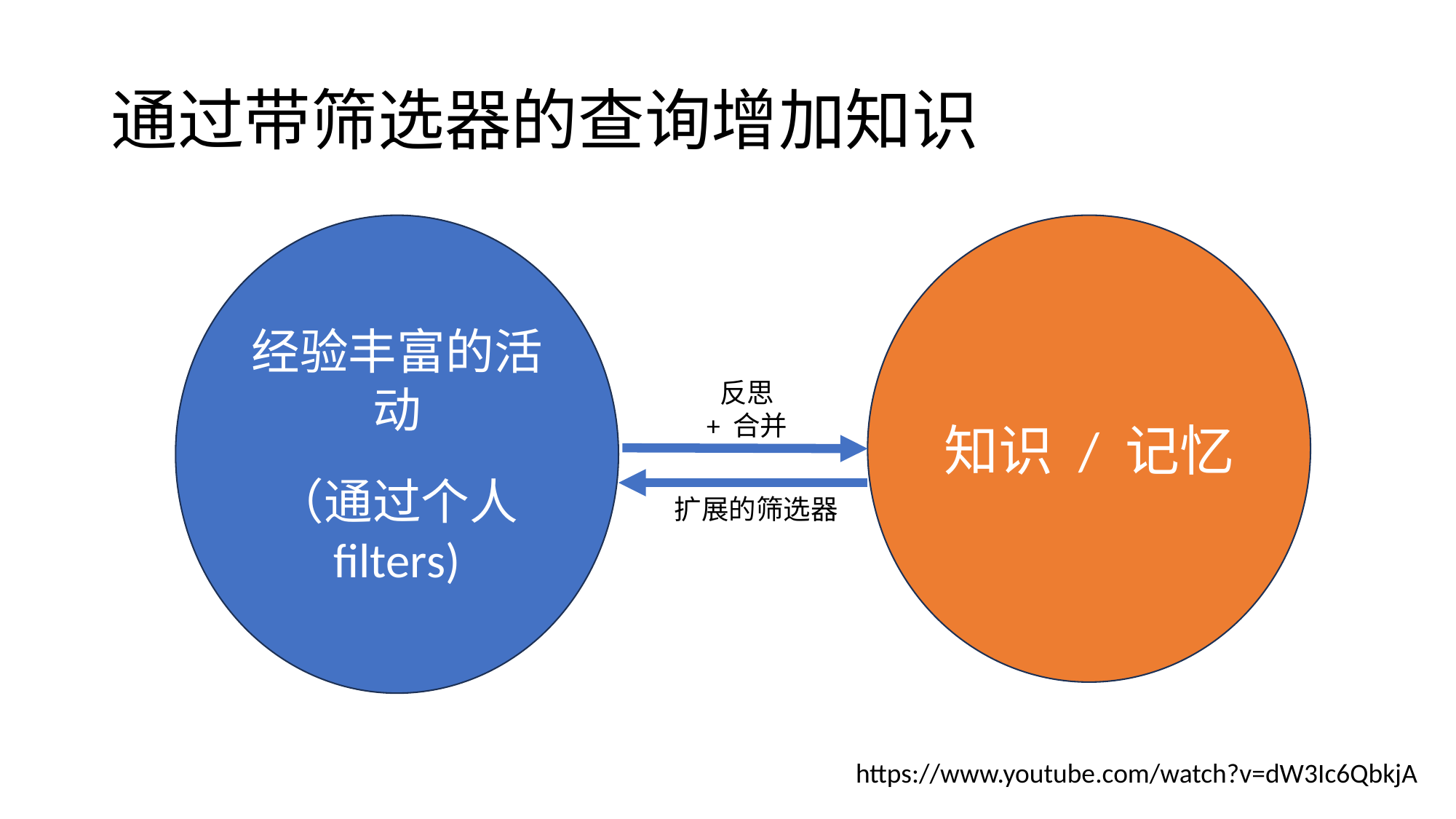

# 通过带筛选器的查询增加知识
经验丰富的活动

（通过个人
filters)
知识 / 记忆
反思
+ 合并
扩展的筛选器
https://www.youtube.com/watch?v=dW3Ic6QbkjA